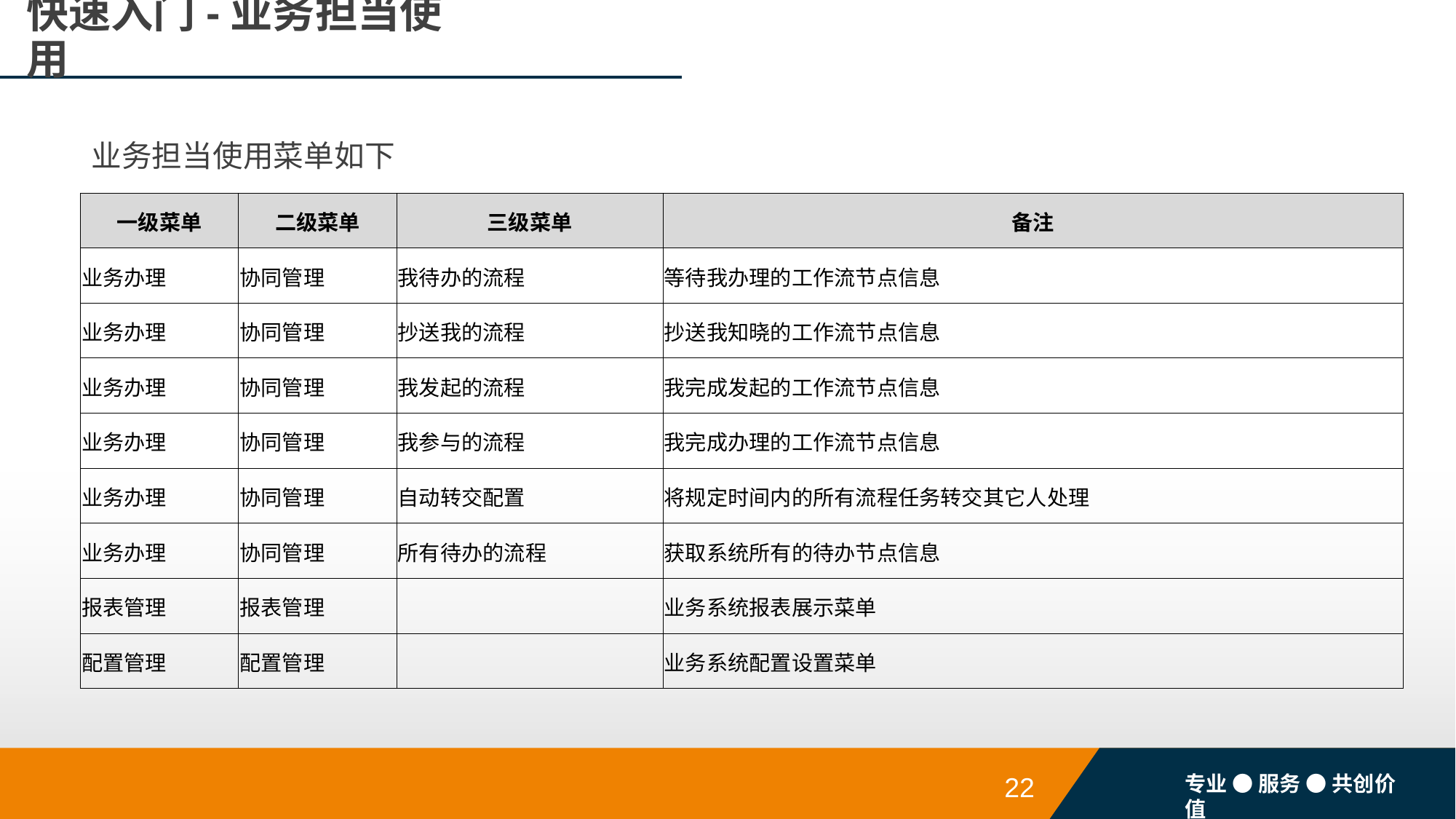

# 快速入门-业务担当使用
业务担当使用菜单如下
| 一级菜单 | 二级菜单 | 三级菜单 | 备注 |
| --- | --- | --- | --- |
| 业务办理 | 协同管理 | 我待办的流程 | 等待我办理的工作流节点信息 |
| 业务办理 | 协同管理 | 抄送我的流程 | 抄送我知晓的工作流节点信息 |
| 业务办理 | 协同管理 | 我发起的流程 | 我完成发起的工作流节点信息 |
| 业务办理 | 协同管理 | 我参与的流程 | 我完成办理的工作流节点信息 |
| 业务办理 | 协同管理 | 自动转交配置 | 将规定时间内的所有流程任务转交其它人处理 |
| 业务办理 | 协同管理 | 所有待办的流程 | 获取系统所有的待办节点信息 |
| 报表管理 | 报表管理 |  | 业务系统报表展示菜单 |
| 配置管理 | 配置管理 |  | 业务系统配置设置菜单 |